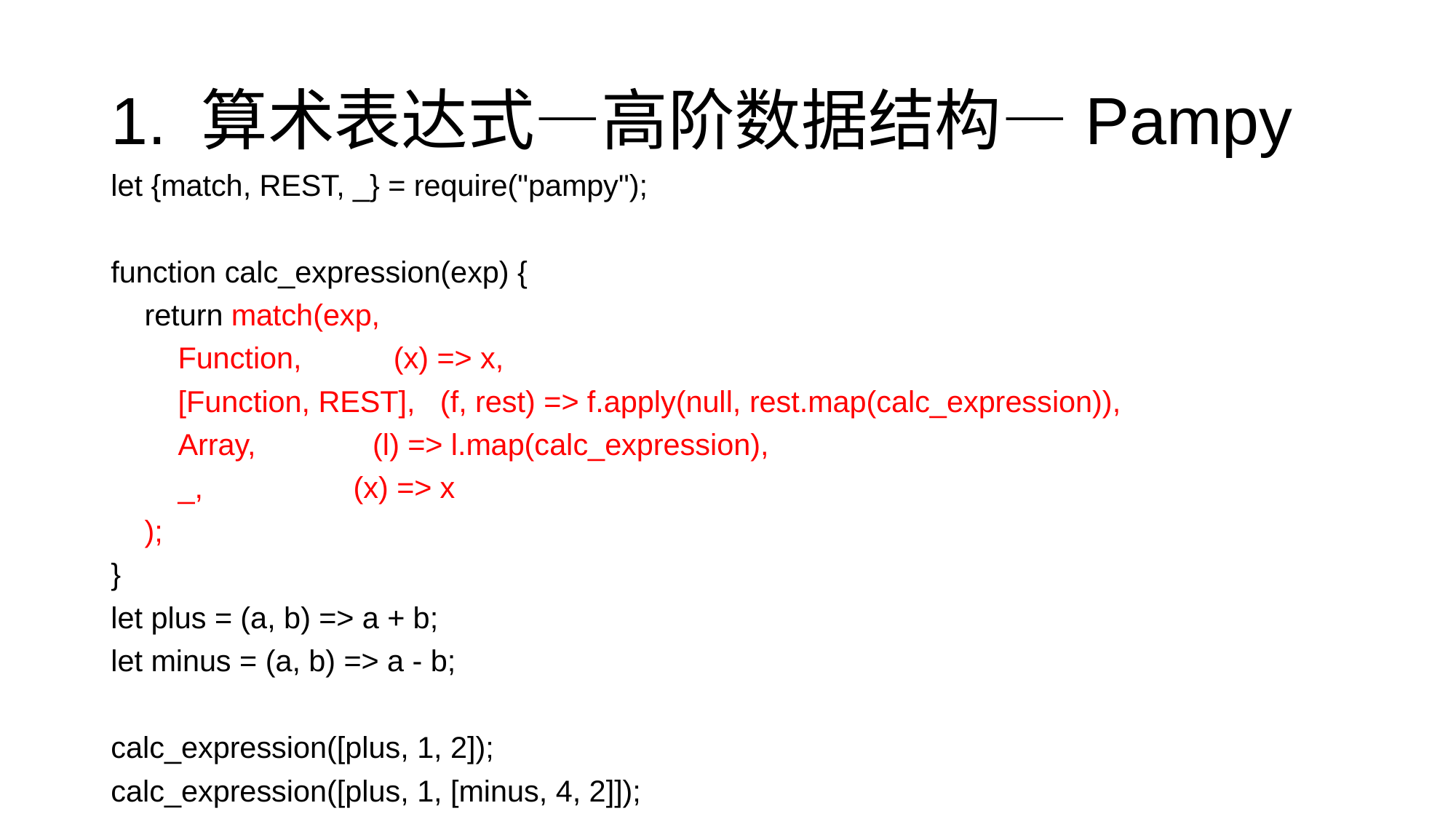

# 1. 算术表达式—高阶数据结构—Pampy
let {match, REST, _} = require("pampy");

function calc_expression(exp) {
    return match(exp,
        Function,           (x) => x,
        [Function, REST],   (f, rest) => f.apply(null, rest.map(calc_expression)),
        Array,              (l) => l.map(calc_expression),
        _,                  (x) => x
    );
}
let plus = (a, b) => a + b;
let minus = (a, b) => a - b;

calc_expression([plus, 1, 2]);
calc_expression([plus, 1, [minus, 4, 2]]);